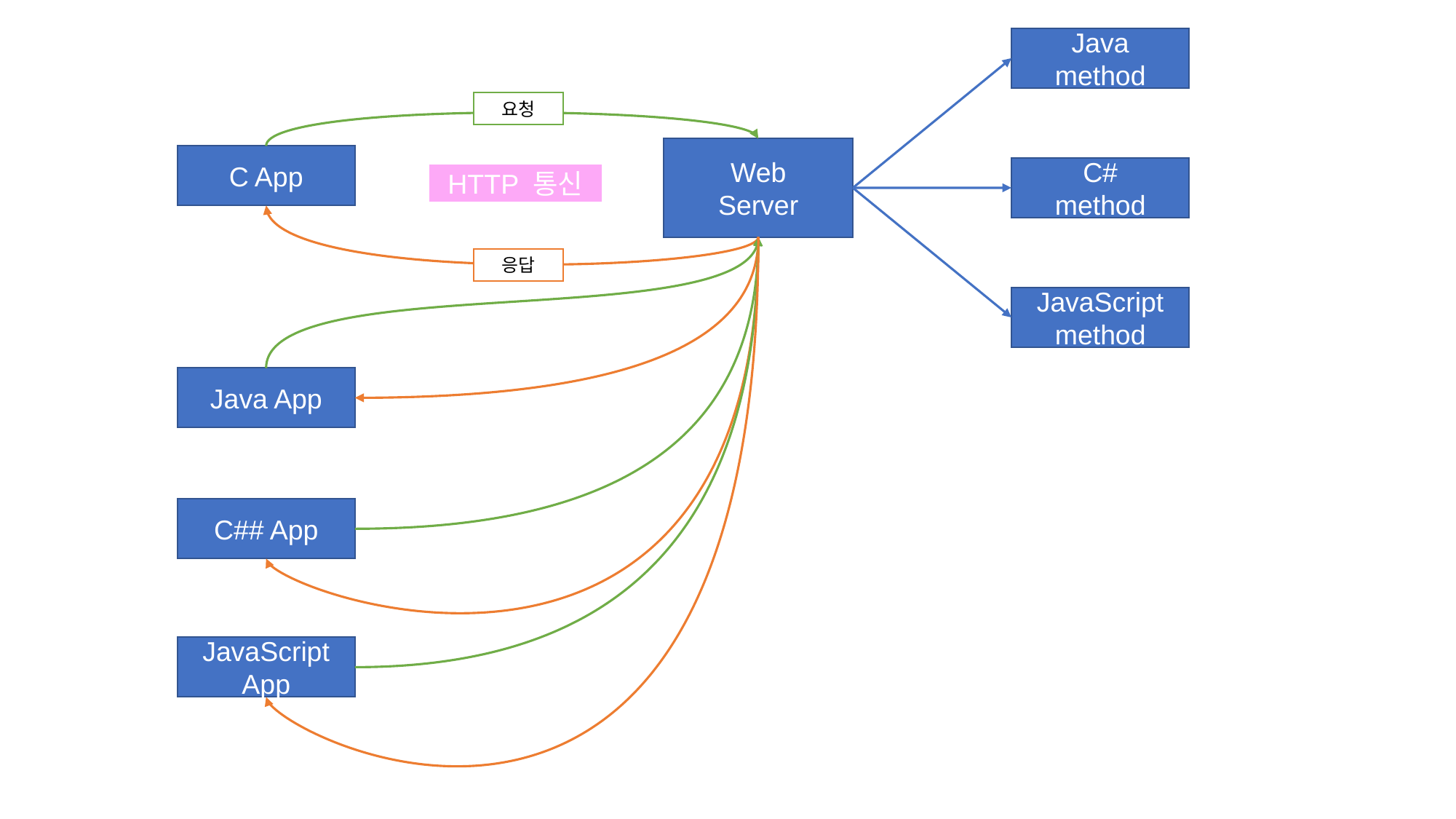

Java
method
요청
Web
Server
C App
C#
method
HTTP 통신
응답
JavaScript
method
Java App
C## App
JavaScript App